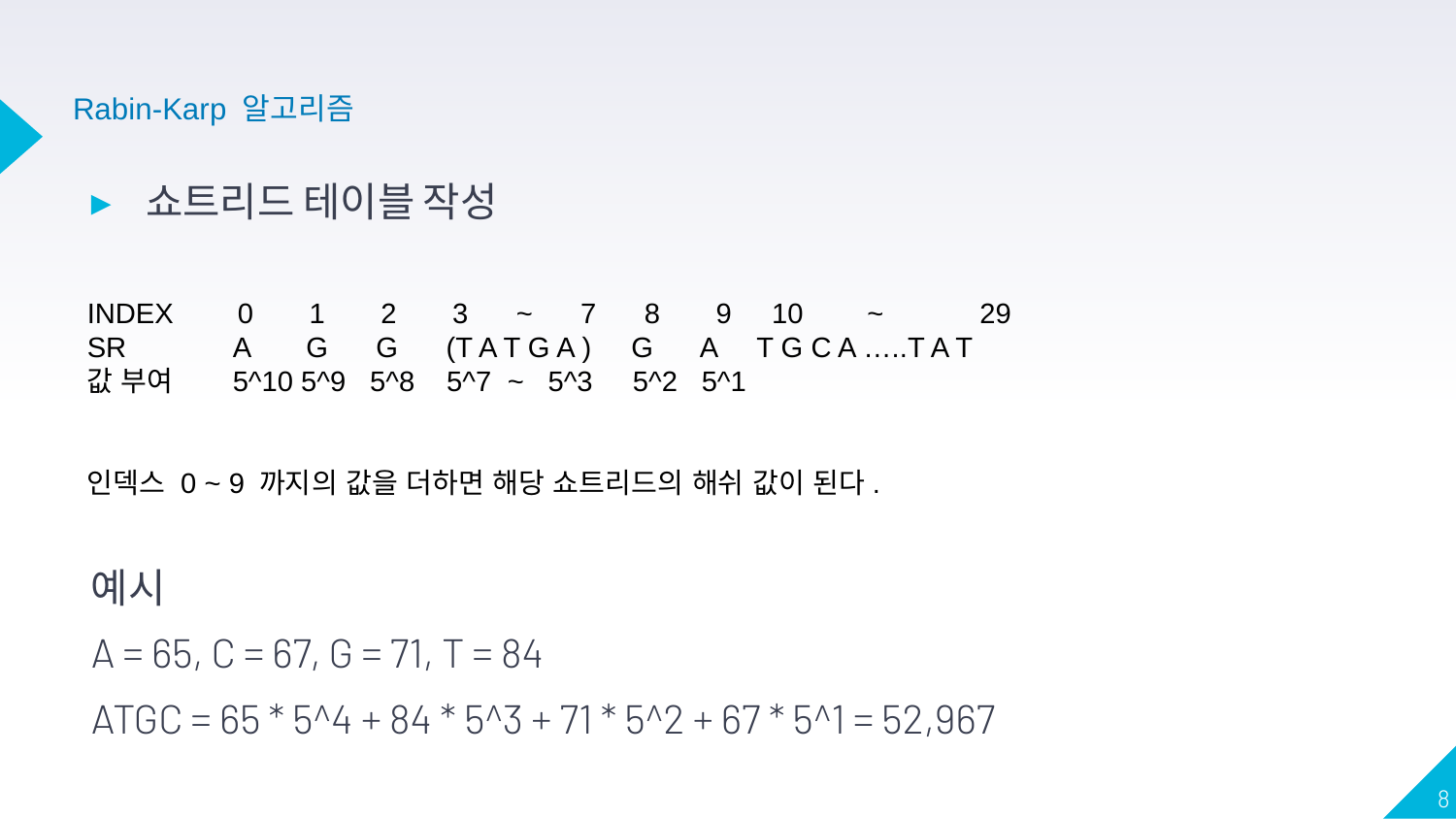

# Rabin-Karp 알고리즘
쇼트리드 테이블 작성
INDEX        0       1       2       3      ~      7      8       9     10        ~            29
SR	A       G      G      (T A T G A )     G      A     T G C A …..T A T
값 부여	5^10 5^9   5^8    5^7  ~   5^3     5^2   5^1

인덱스 0 ~ 9 까지의 값을 더하면 해당 쇼트리드의 해쉬 값이 된다.

예시
A = 65, C = 67, G = 71, T = 84
ATGC = 65 * 5^4 + 84 * 5^3 + 71 * 5^2 + 67 * 5^1 = 52,967
8